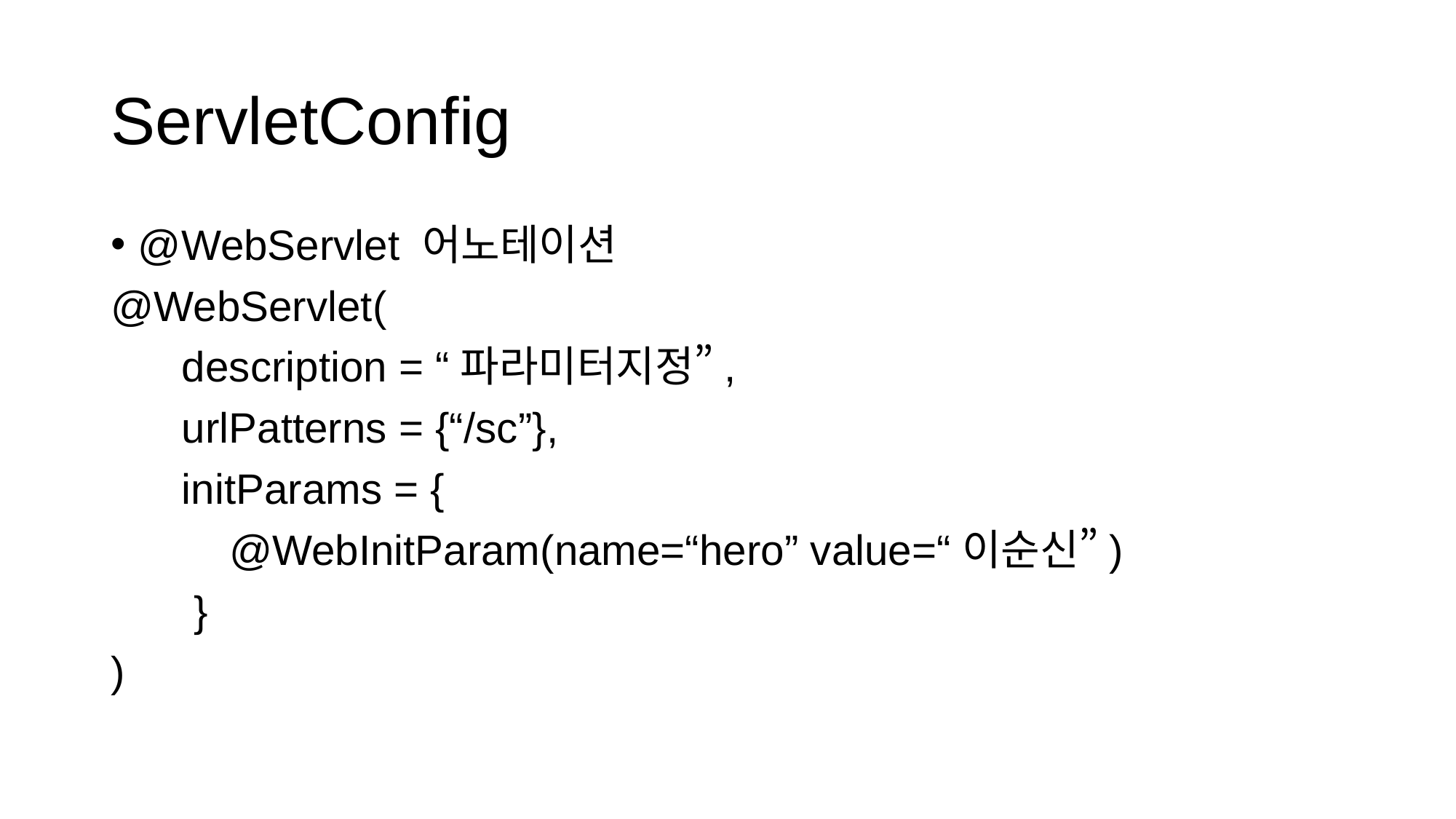

# ServletConfig
@WebServlet 어노테이션
@WebServlet(
      description = “파라미터지정”,
      urlPatterns = {“/sc”},
      initParams = {
          @WebInitParam(name=“hero” value=“이순신”)
       }
)